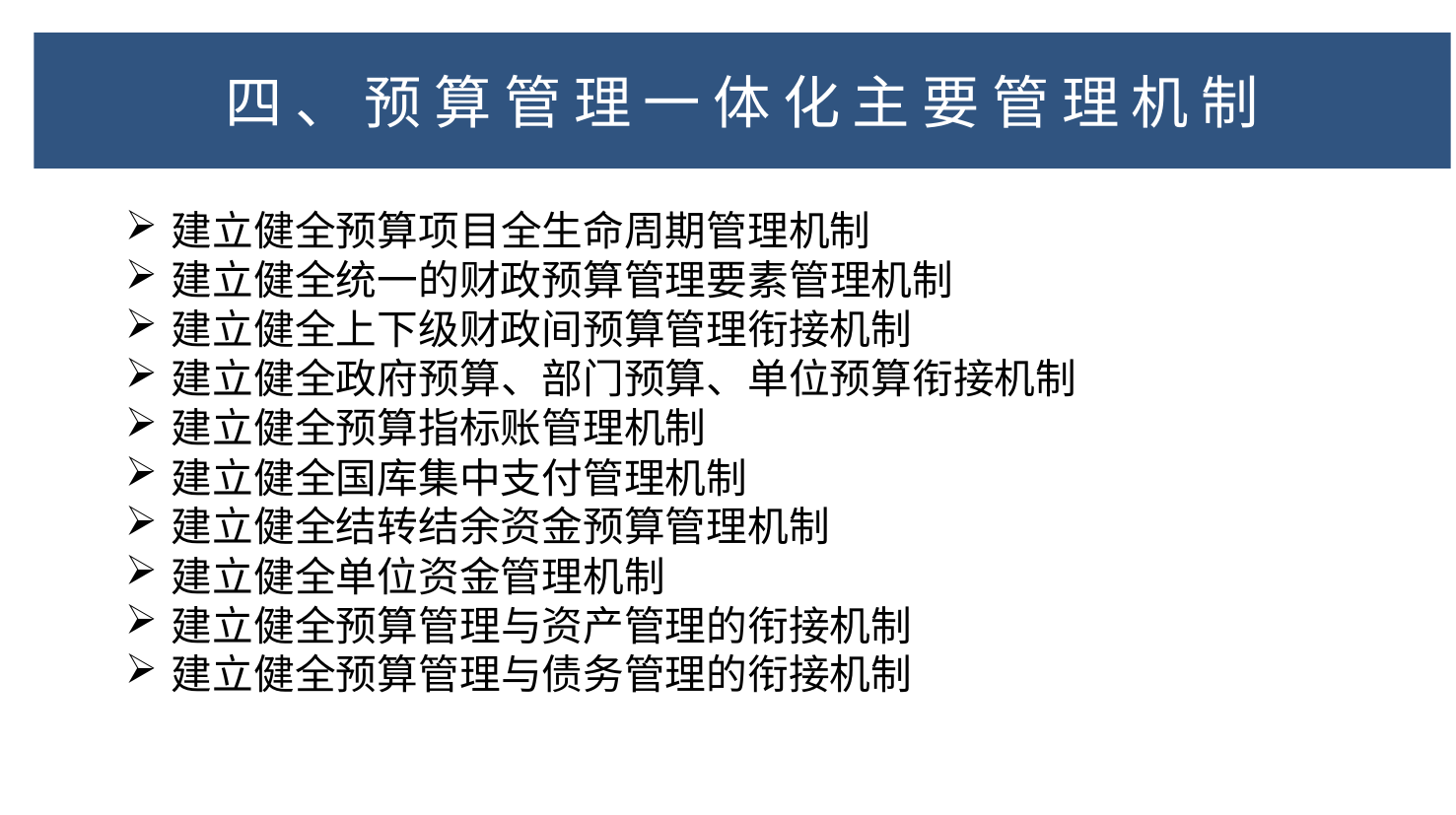

二、政府预算信息化管理的目标规划与理论基础
# 四、预算管理一体化主要管理机制
建立健全预算项目全生命周期管理机制
建立健全统一的财政预算管理要素管理机制
建立健全上下级财政间预算管理衔接机制
建立健全政府预算、部门预算、单位预算衔接机制
建立健全预算指标账管理机制
建立健全国库集中支付管理机制
建立健全结转结余资金预算管理机制
建立健全单位资金管理机制
建立健全预算管理与资产管理的衔接机制
建立健全预算管理与债务管理的衔接机制